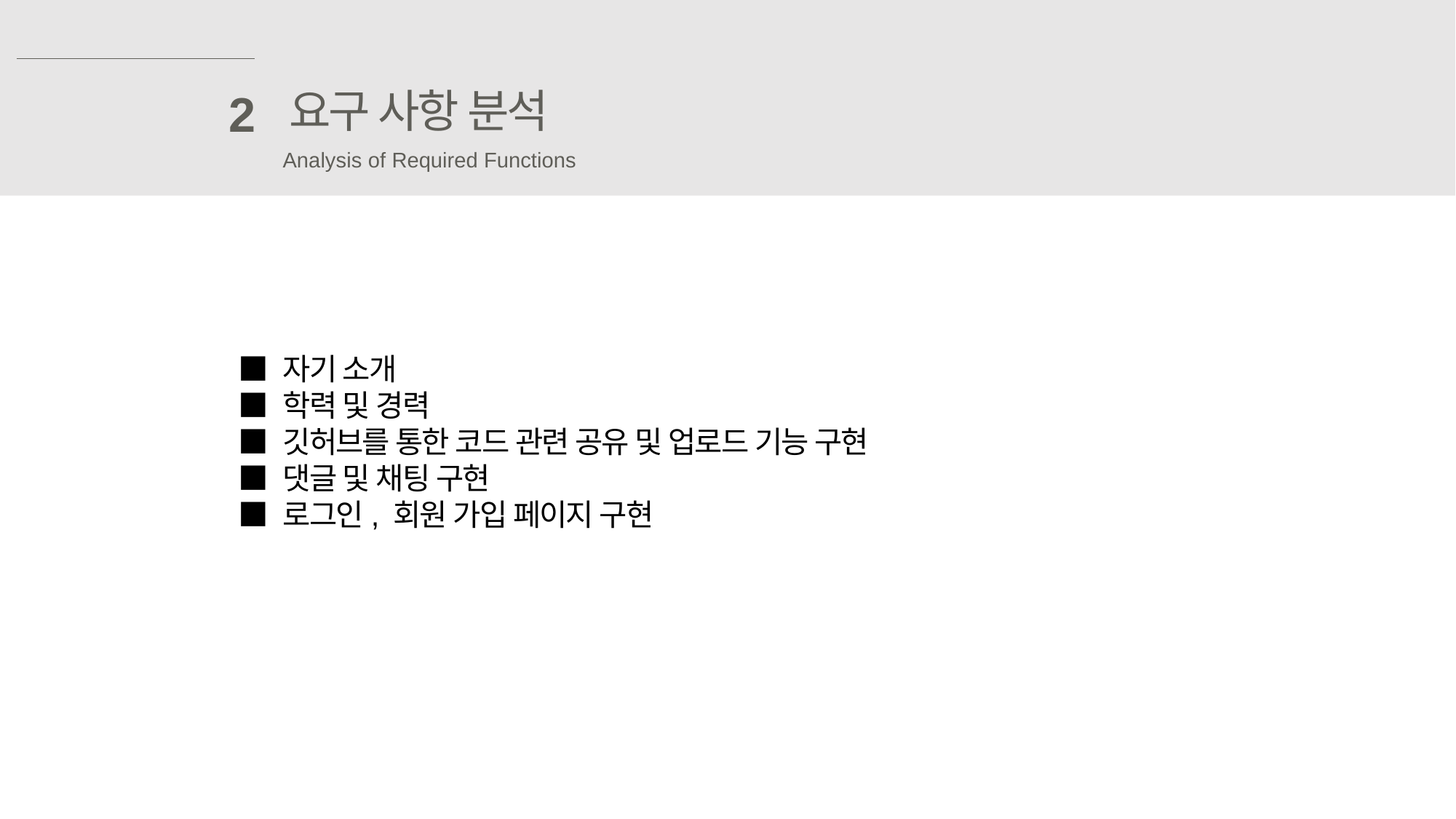

요구 사항 분석
2
Analysis of Required Functions
■ 자기 소개
■ 학력 및 경력
■ 깃허브를 통한 코드 관련 공유 및 업로드 기능 구현
■ 댓글 및 채팅 구현
■ 로그인, 회원 가입 페이지 구현